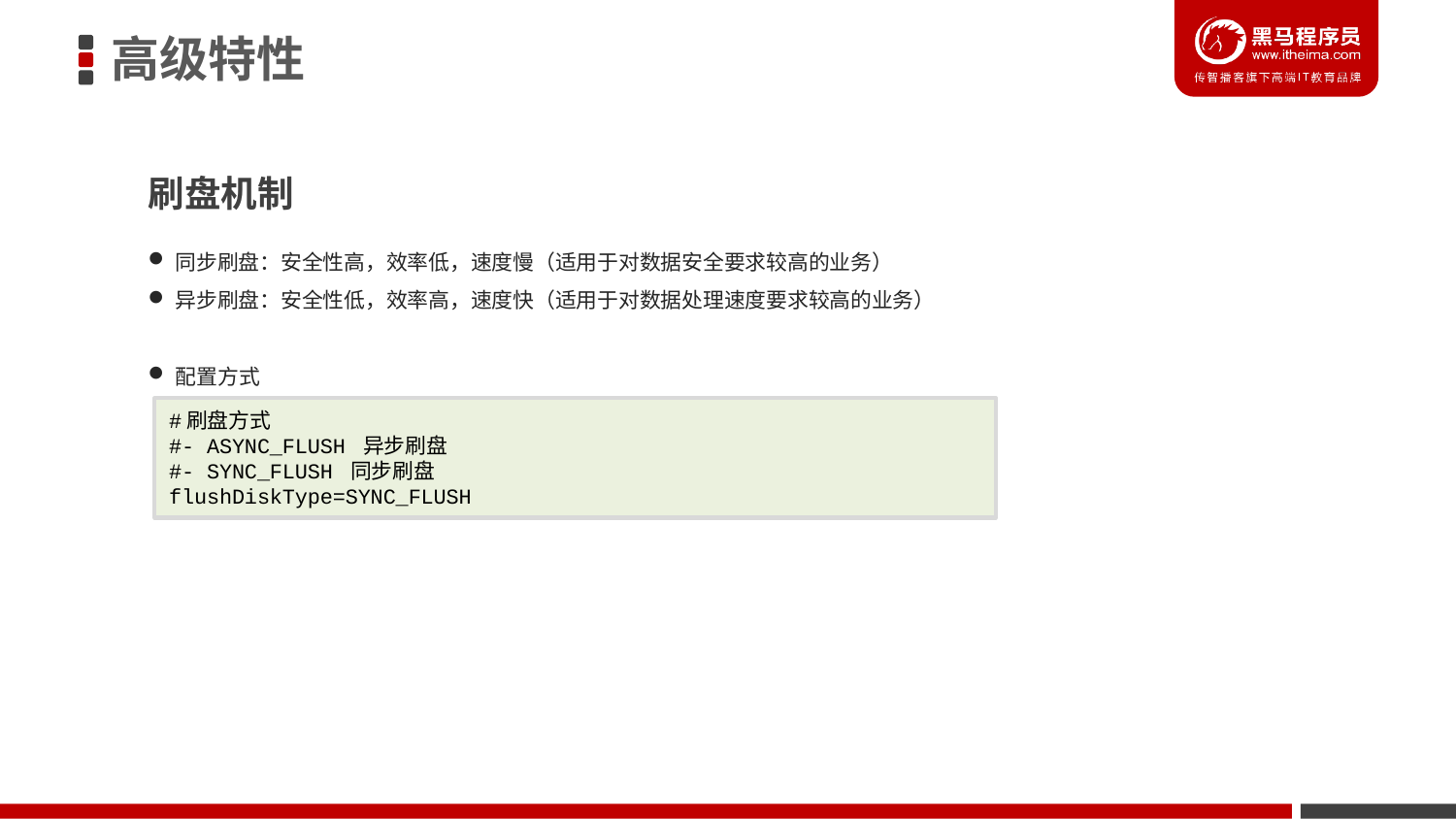

高级特性
刷盘机制
同步刷盘：安全性高，效率低，速度慢（适用于对数据安全要求较高的业务）
异步刷盘：安全性低，效率高，速度快（适用于对数据处理速度要求较高的业务）

配置方式
#刷盘方式
#- ASYNC_FLUSH 异步刷盘
#- SYNC_FLUSH 同步刷盘
flushDiskType=SYNC_FLUSH